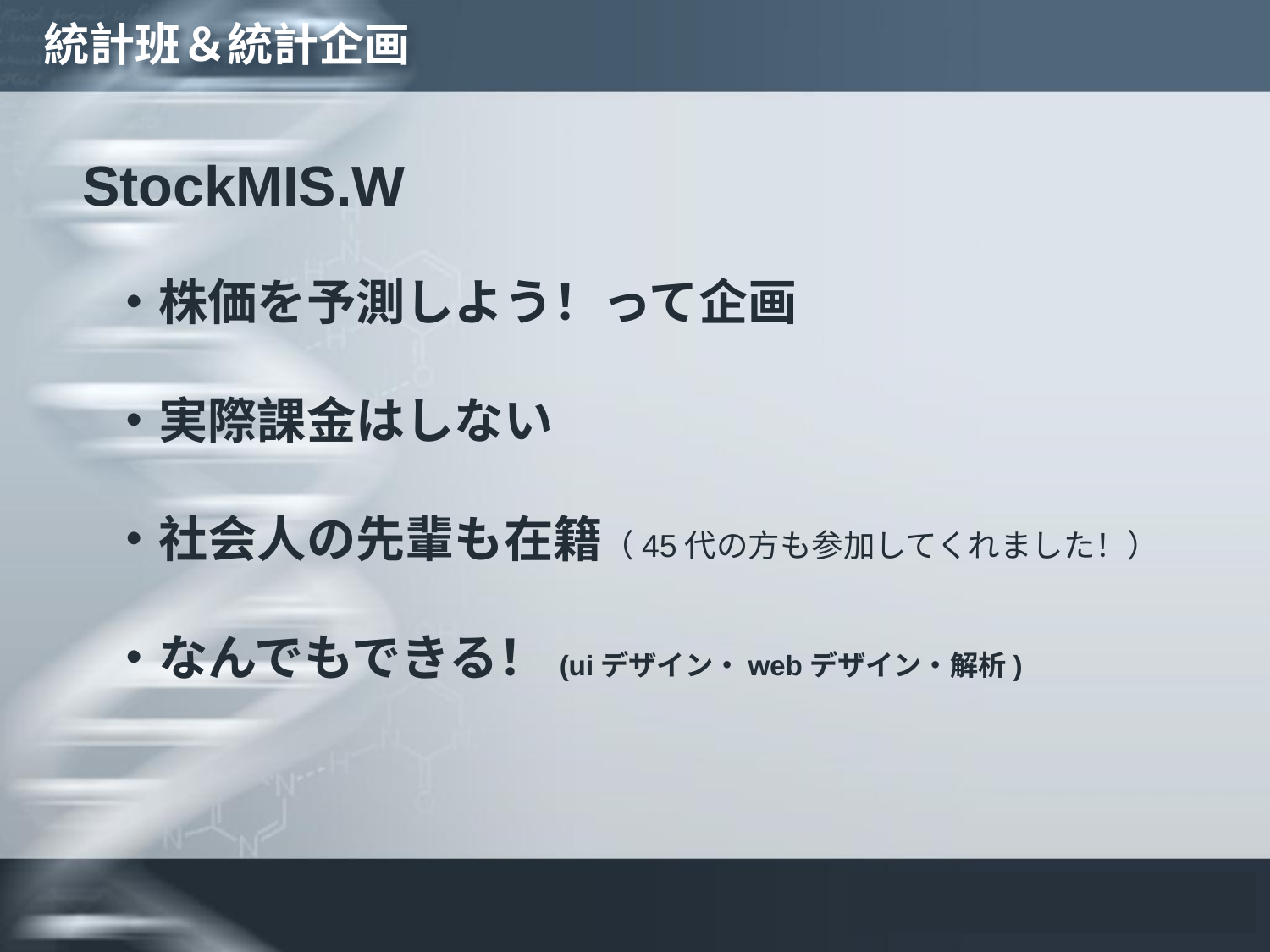

# 統計班＆統計企画
StockMIS.W
・株価を予測しよう！って企画

・実際課金はしない

・社会人の先輩も在籍（45代の方も参加してくれました！）

・なんでもできる！(uiデザイン・webデザイン・解析)